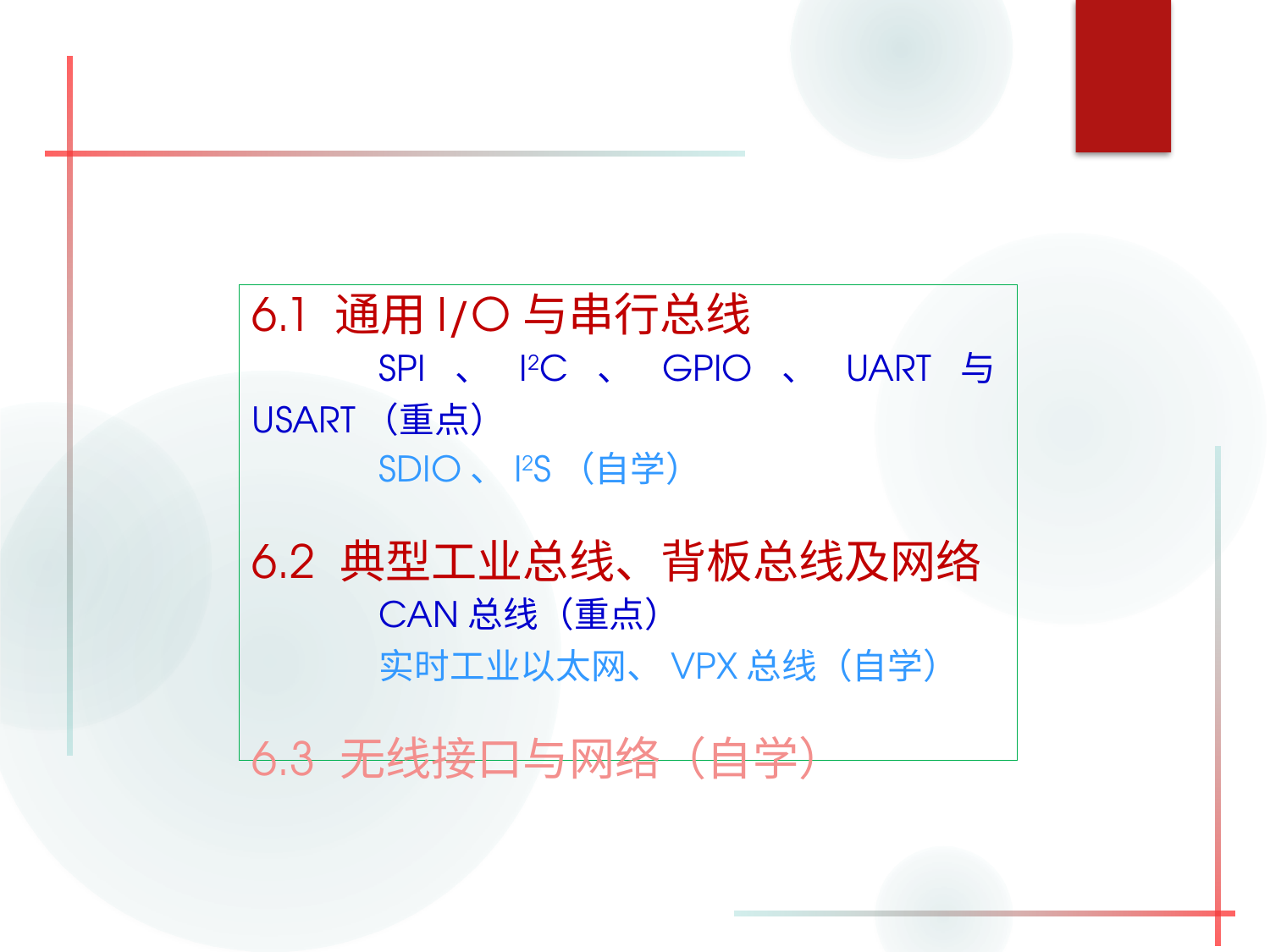

2
#
6.1 通用I/O与串行总线
	SPI、I2C、GPIO、UART与USART（重点）
	SDIO、I2S（自学）

6.2 典型工业总线、背板总线及网络
	CAN总线（重点）
	实时工业以太网、VPX总线（自学）

6.3 无线接口与网络（自学）